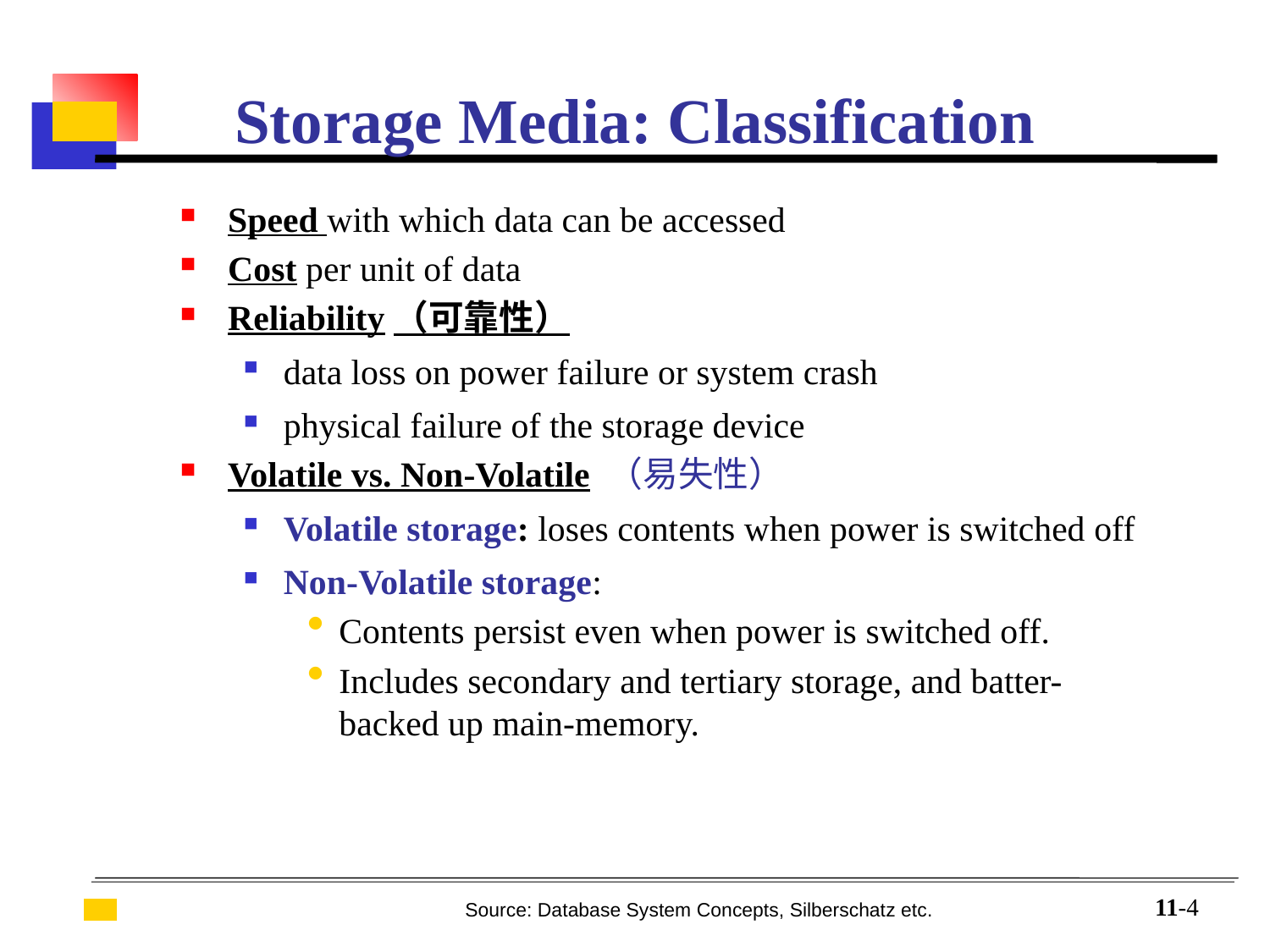

# Storage Media: Classification
Speed with which data can be accessed
Cost per unit of data
Reliability（可靠性）
data loss on power failure or system crash
physical failure of the storage device
Volatile vs. Non-Volatile （易失性）
Volatile storage: loses contents when power is switched off
Non-Volatile storage:
Contents persist even when power is switched off.
Includes secondary and tertiary storage, and batter-backed up main-memory.
11-4